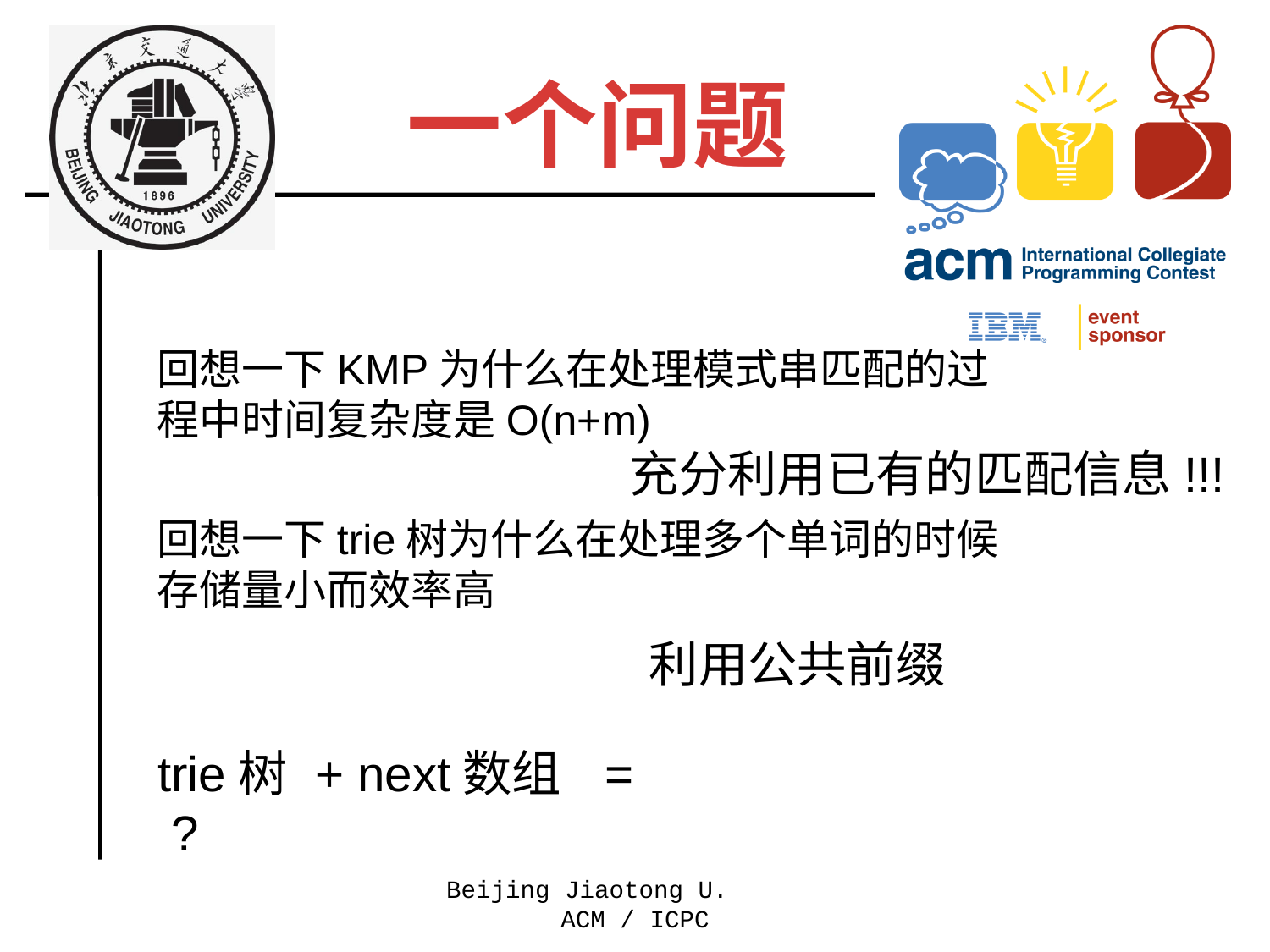

一个问题

回想一下KMP为什么在处理模式串匹配的过程中时间复杂度是O(n+m)
充分利用已有的匹配信息!!!
回想一下trie树为什么在处理多个单词的时候存储量小而效率高
利用公共前缀
trie树 + next数组  =    ?